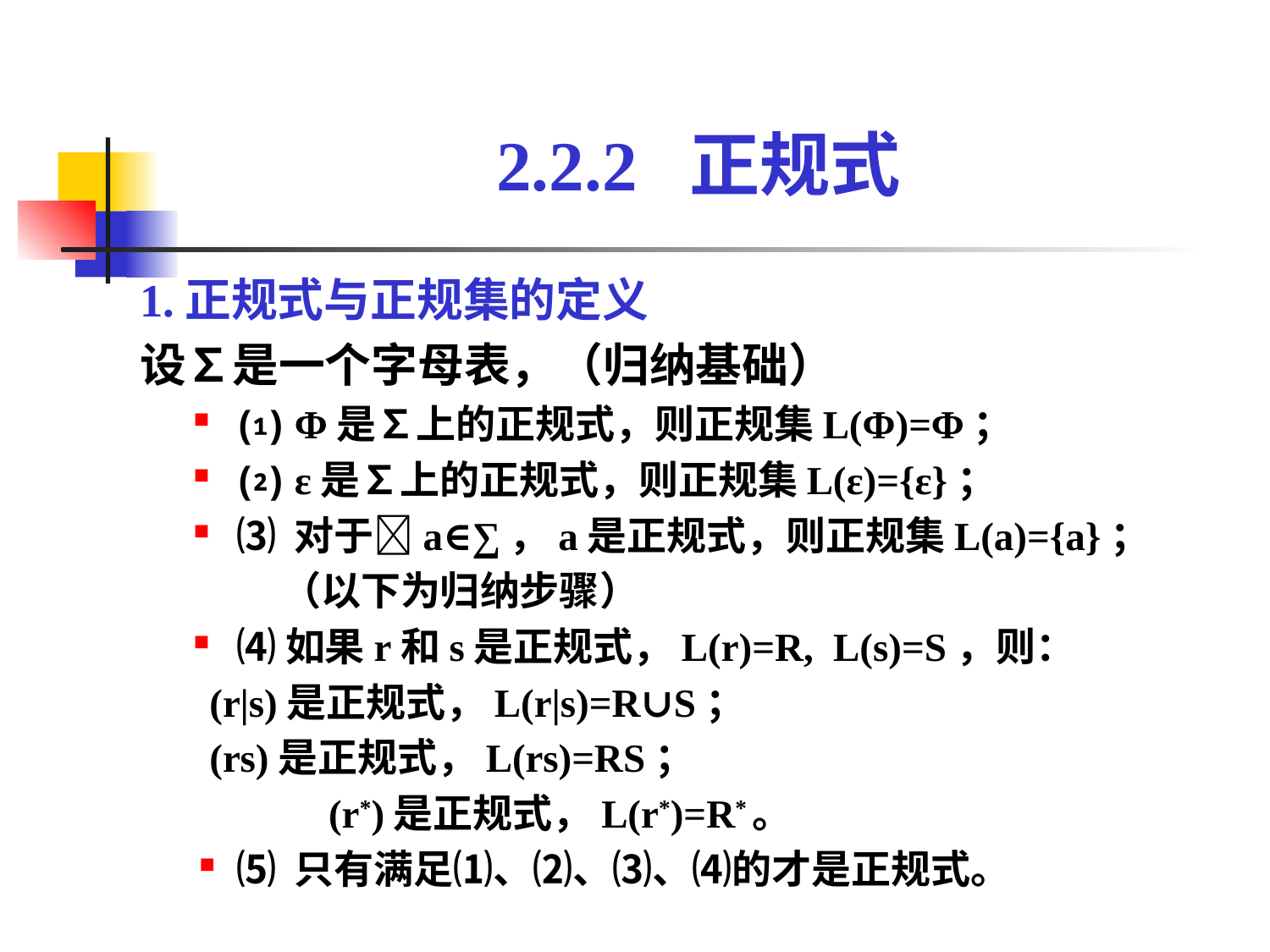

# 2.2.2  正规式
1.正规式与正规集的定义
设∑是一个字母表，（归纳基础）
⑴ Φ是∑上的正规式，则正规集L(Φ)=Φ；
⑵ ε是∑上的正规式，则正规集L(ε)={ε}；
⑶ 对于∀a∈∑，a是正规式，则正规集L(a)={a}；
        （以下为归纳步骤）
⑷如果r和s是正规式，L(r)=R,  L(s)=S，则：
		 (r|s)是正规式，L(r|s)=R∪S；
		 (rs)是正规式，L(rs)=RS；
	             (r*)是正规式，L(r*)=R*。
⑸ 只有满足⑴、⑵、⑶、⑷的才是正规式。